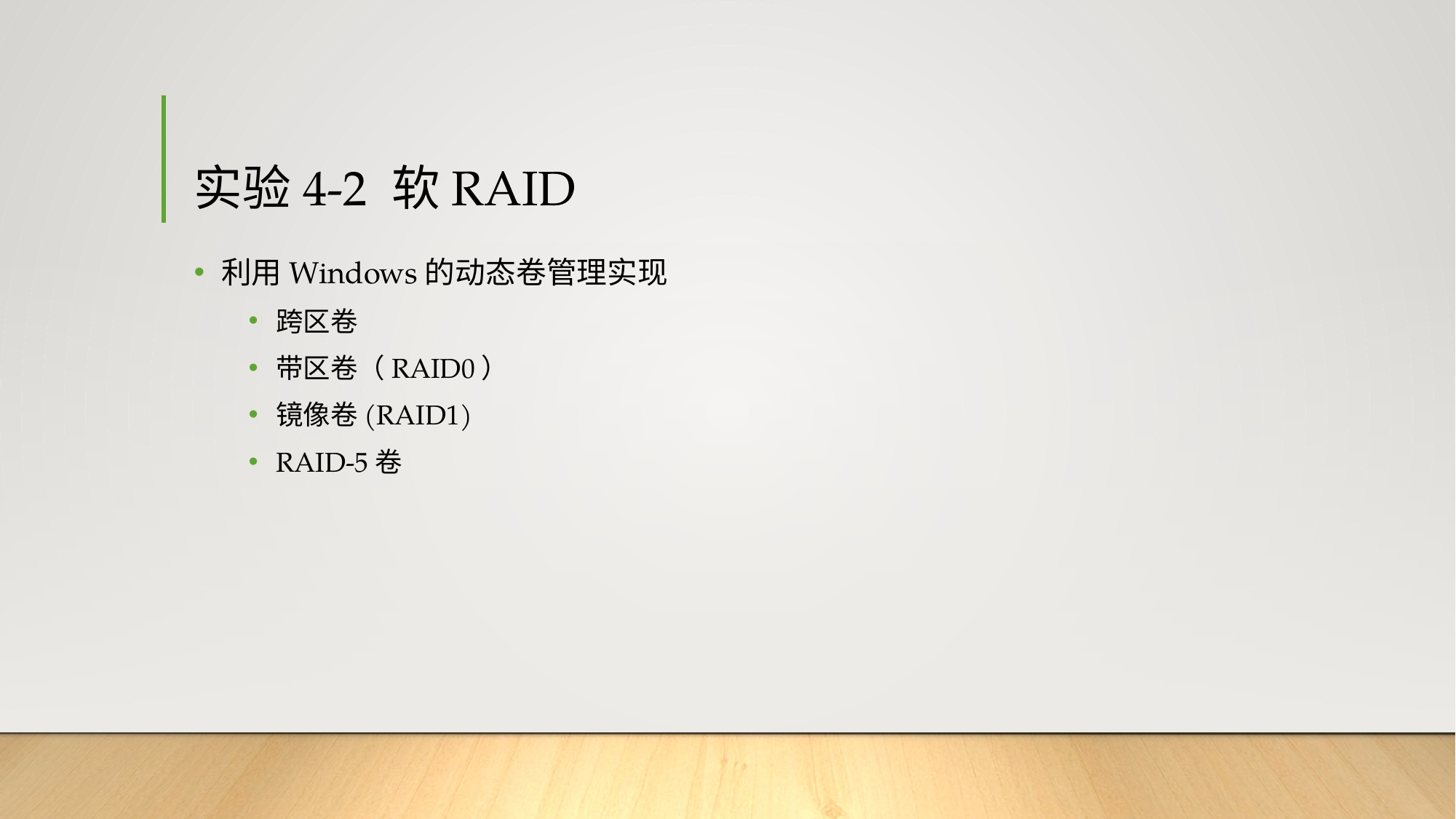

# 实验4-2 软RAID
利用Windows的动态卷管理实现
跨区卷
带区卷（RAID0）
镜像卷(RAID1)
RAID-5卷